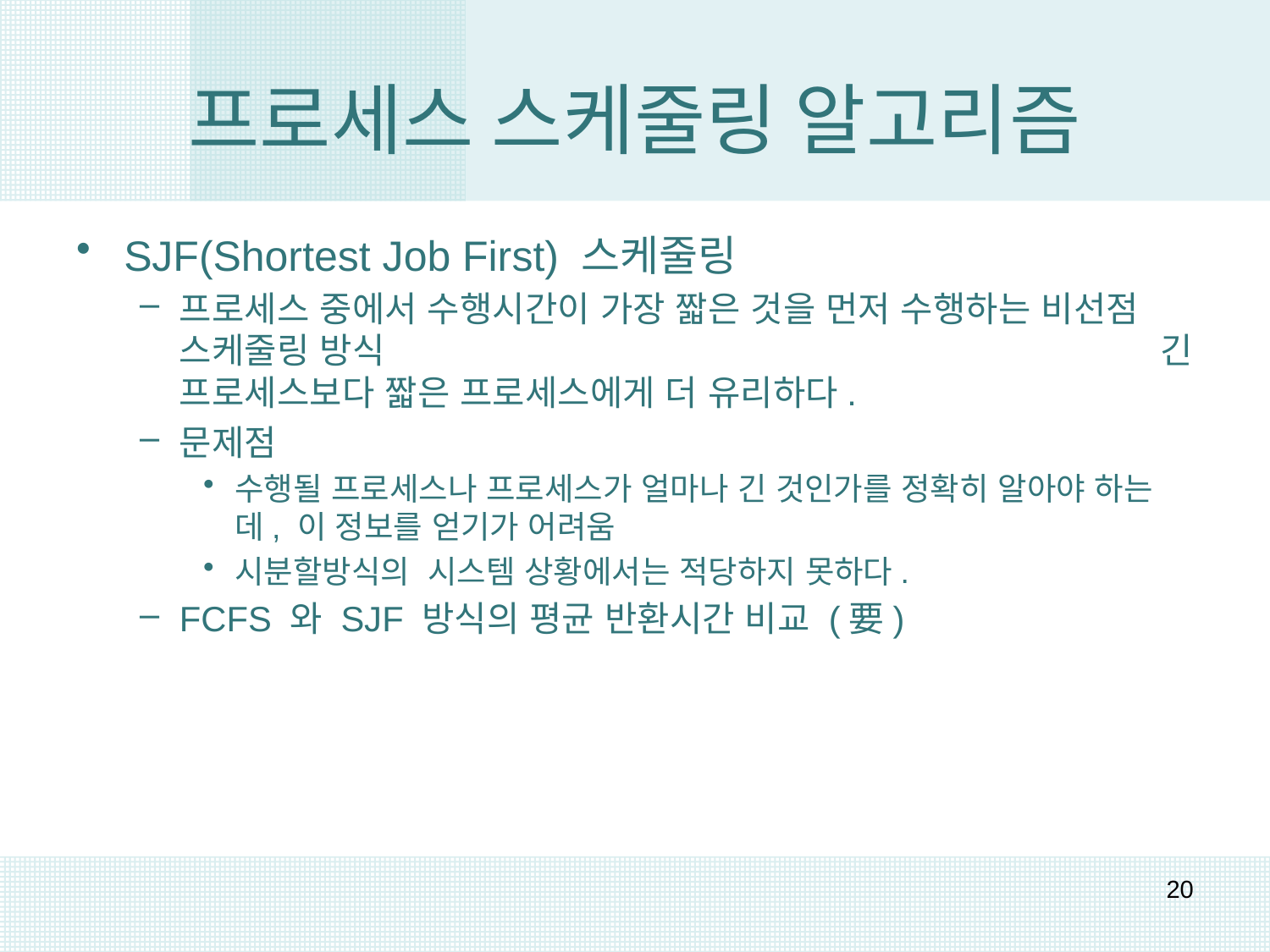

# 프로세스 스케줄링 알고리즘
SJF(Shortest Job First) 스케줄링
프로세스 중에서 수행시간이 가장 짧은 것을 먼저 수행하는 비선점 스케줄링 방식                                                                              긴 프로세스보다 짧은 프로세스에게 더 유리하다.
문제점
수행될 프로세스나 프로세스가 얼마나 긴 것인가를 정확히 알아야 하는데, 이 정보를 얻기가 어려움
시분할방식의  시스템 상황에서는 적당하지 못하다.
FCFS 와 SJF 방식의 평균 반환시간 비교 (要)
20